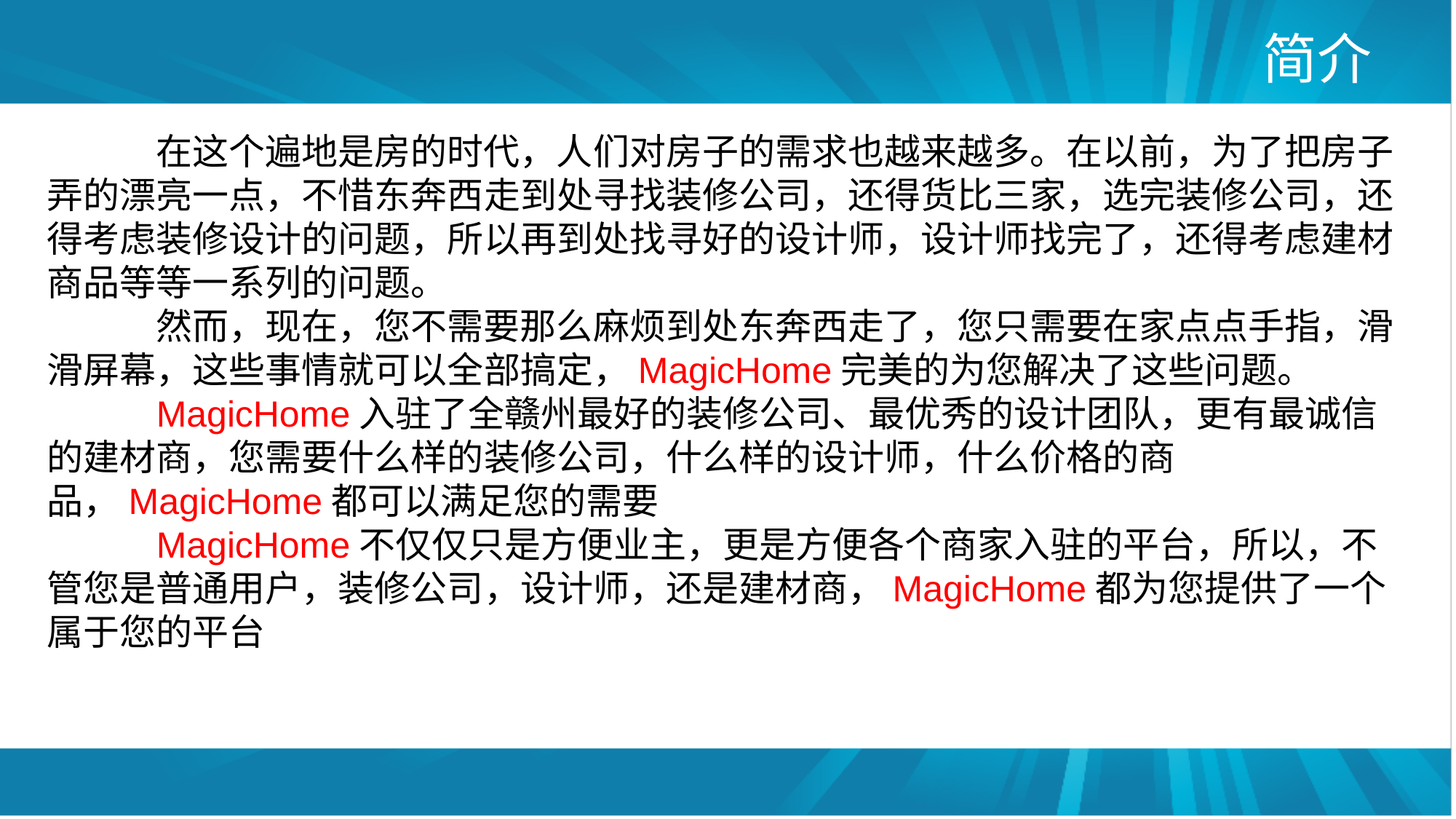

# 简介
	在这个遍地是房的时代，人们对房子的需求也越来越多。在以前，为了把房子弄的漂亮一点，不惜东奔西走到处寻找装修公司，还得货比三家，选完装修公司，还得考虑装修设计的问题，所以再到处找寻好的设计师，设计师找完了，还得考虑建材商品等等一系列的问题。
	然而，现在，您不需要那么麻烦到处东奔西走了，您只需要在家点点手指，滑滑屏幕，这些事情就可以全部搞定，MagicHome完美的为您解决了这些问题。
	MagicHome入驻了全赣州最好的装修公司、最优秀的设计团队，更有最诚信的建材商，您需要什么样的装修公司，什么样的设计师，什么价格的商品，MagicHome都可以满足您的需要
	MagicHome不仅仅只是方便业主，更是方便各个商家入驻的平台，所以，不管您是普通用户，装修公司，设计师，还是建材商，MagicHome都为您提供了一个属于您的平台